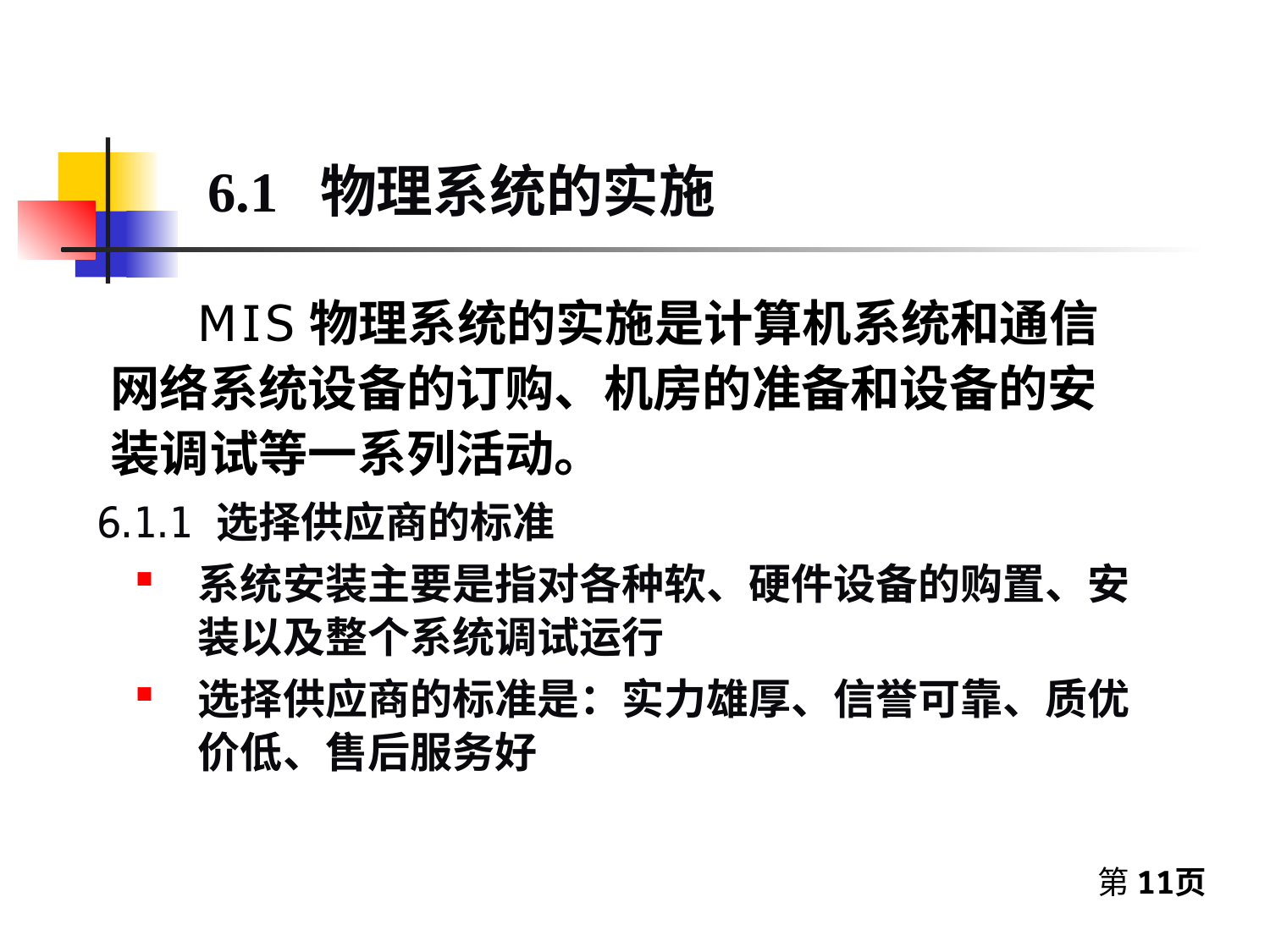

6.1  物理系统的实施
       MIS物理系统的实施是计算机系统和通信网络系统设备的订购、机房的准备和设备的安装调试等一系列活动。
6.1.1 选择供应商的标准
系统安装主要是指对各种软、硬件设备的购置、安装以及整个系统调试运行
选择供应商的标准是：实力雄厚、信誉可靠、质优价低、售后服务好